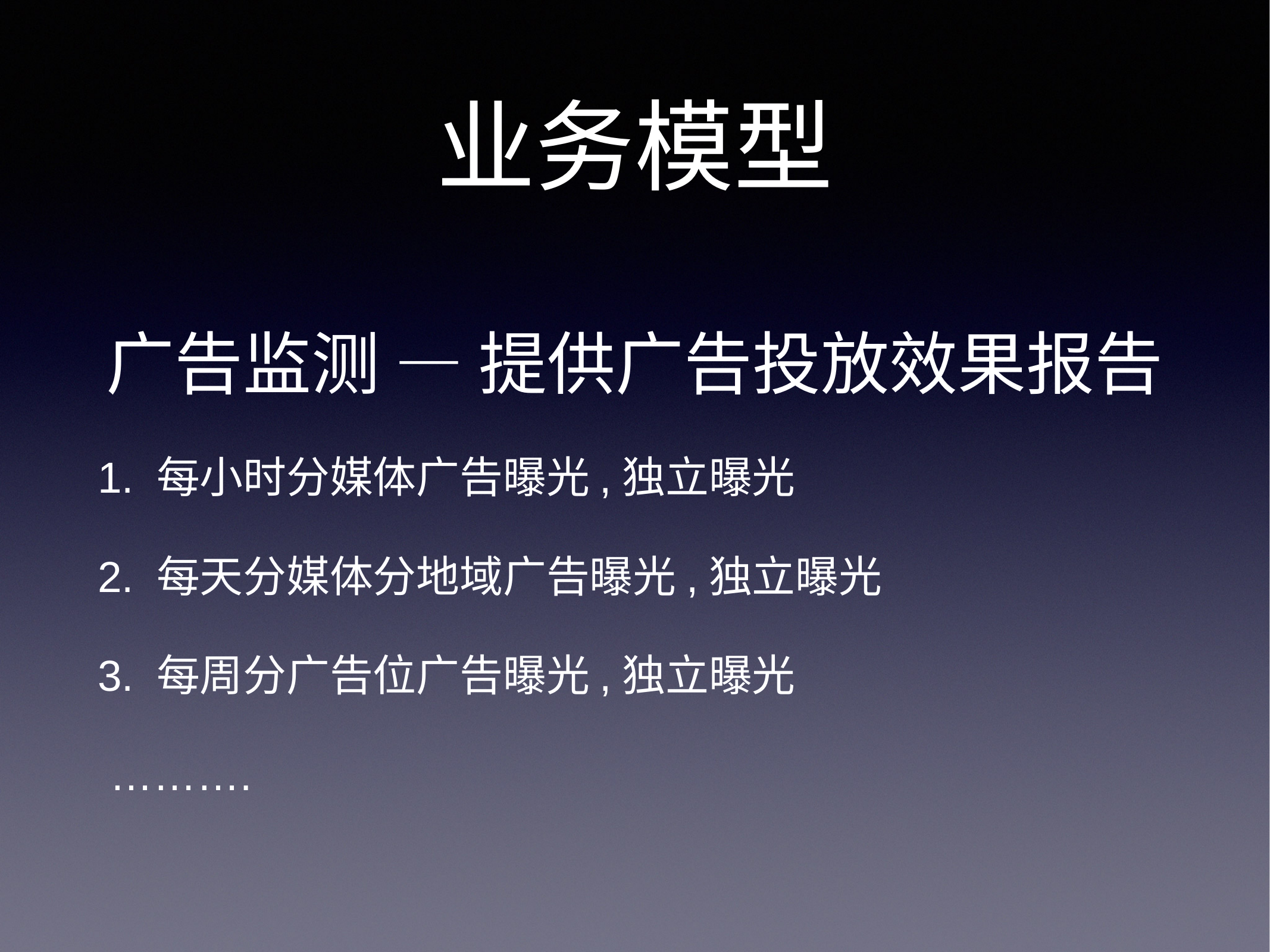

# 业务模型
广告监测 — 提供广告投放效果报告
1. 每小时分媒体广告曝光,独立曝光
2. 每天分媒体分地域广告曝光,独立曝光
3. 每周分广告位广告曝光,独立曝光
 ……….